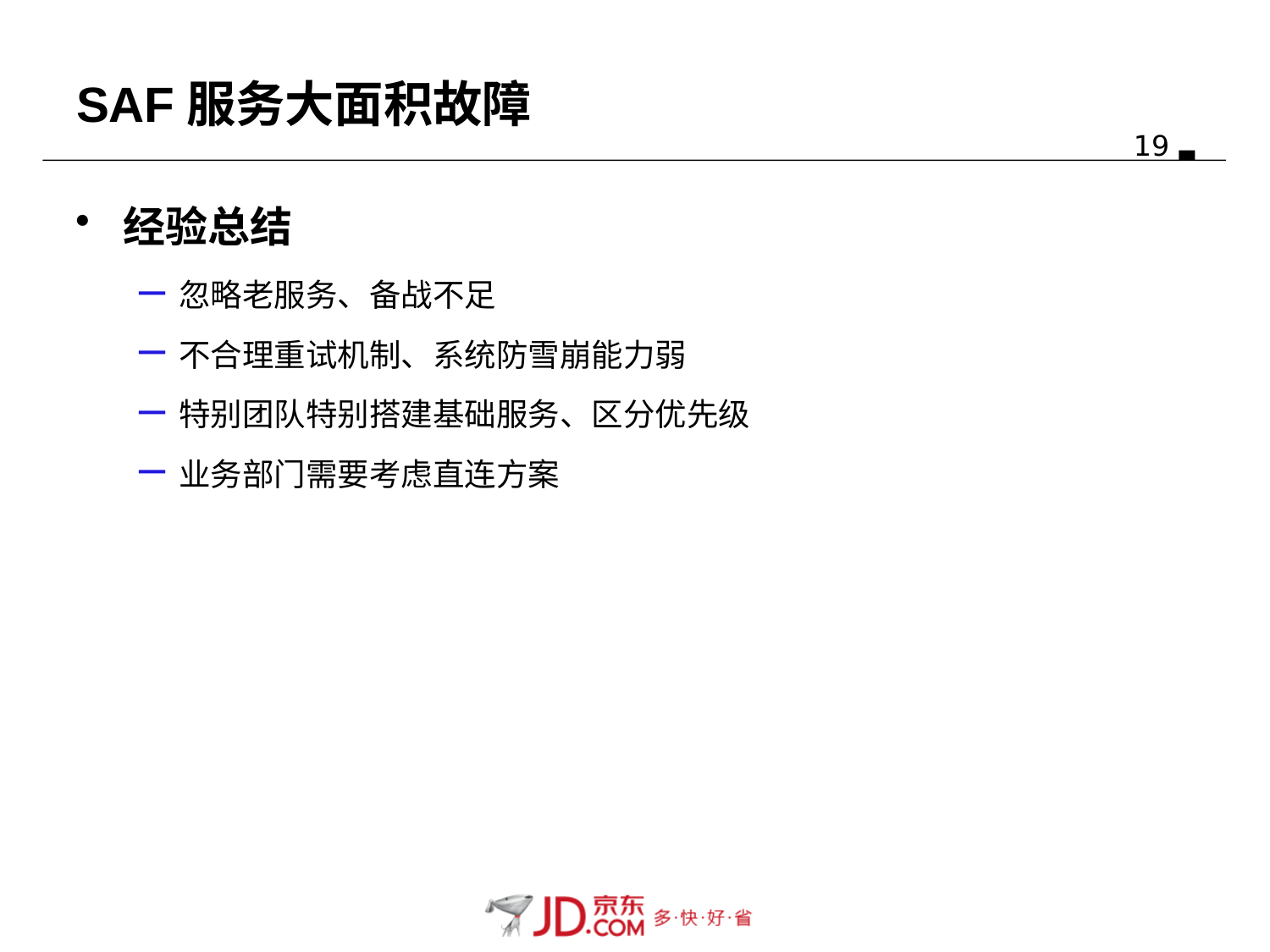

# SAF服务大面积故障
经验总结
忽略老服务、备战不足
不合理重试机制、系统防雪崩能力弱
特别团队特别搭建基础服务、区分优先级
业务部门需要考虑直连方案